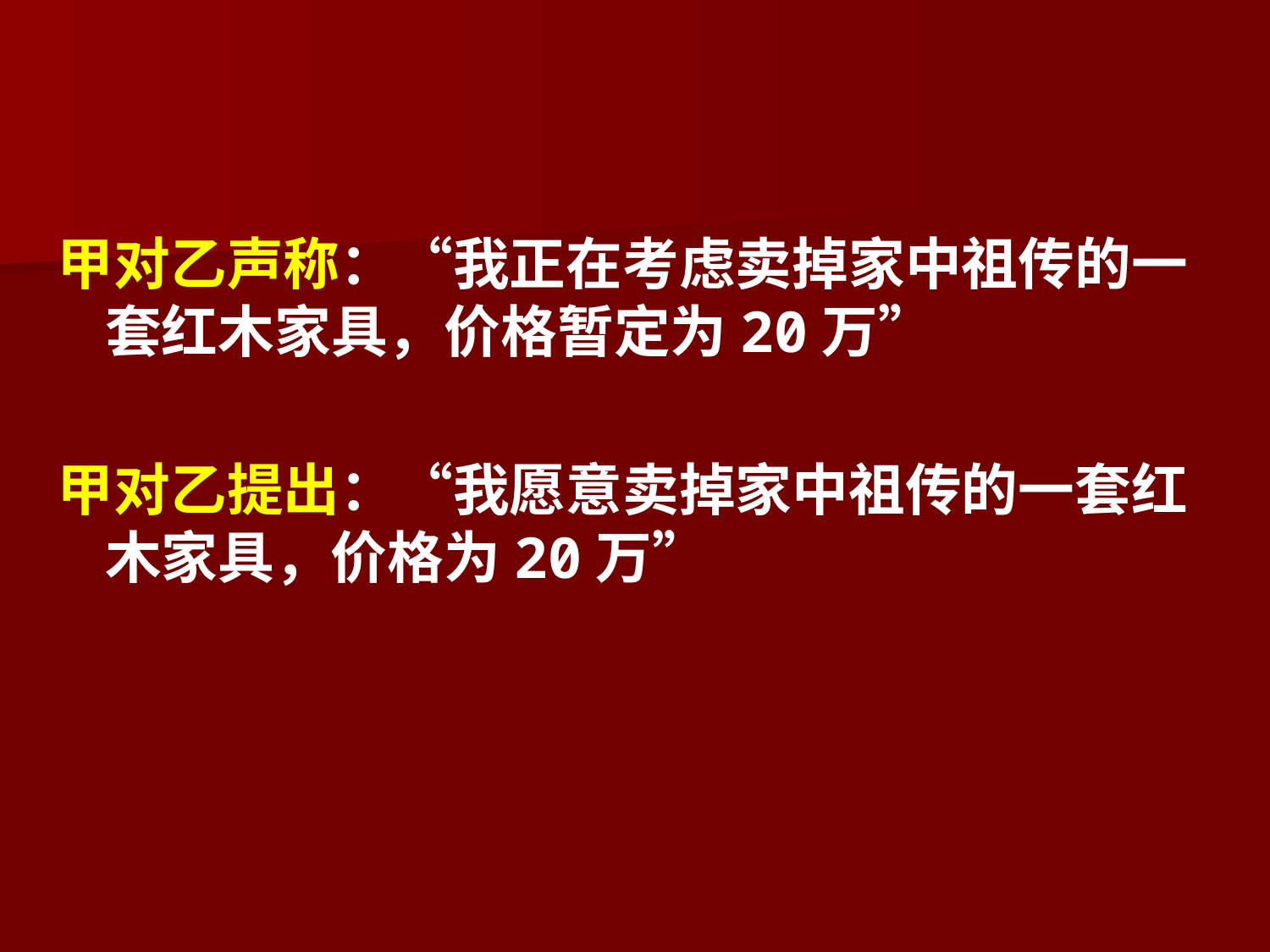

甲对乙声称：“我正在考虑卖掉家中祖传的一套红木家具，价格暂定为20万”

甲对乙提出：“我愿意卖掉家中祖传的一套红木家具，价格为20万”

19